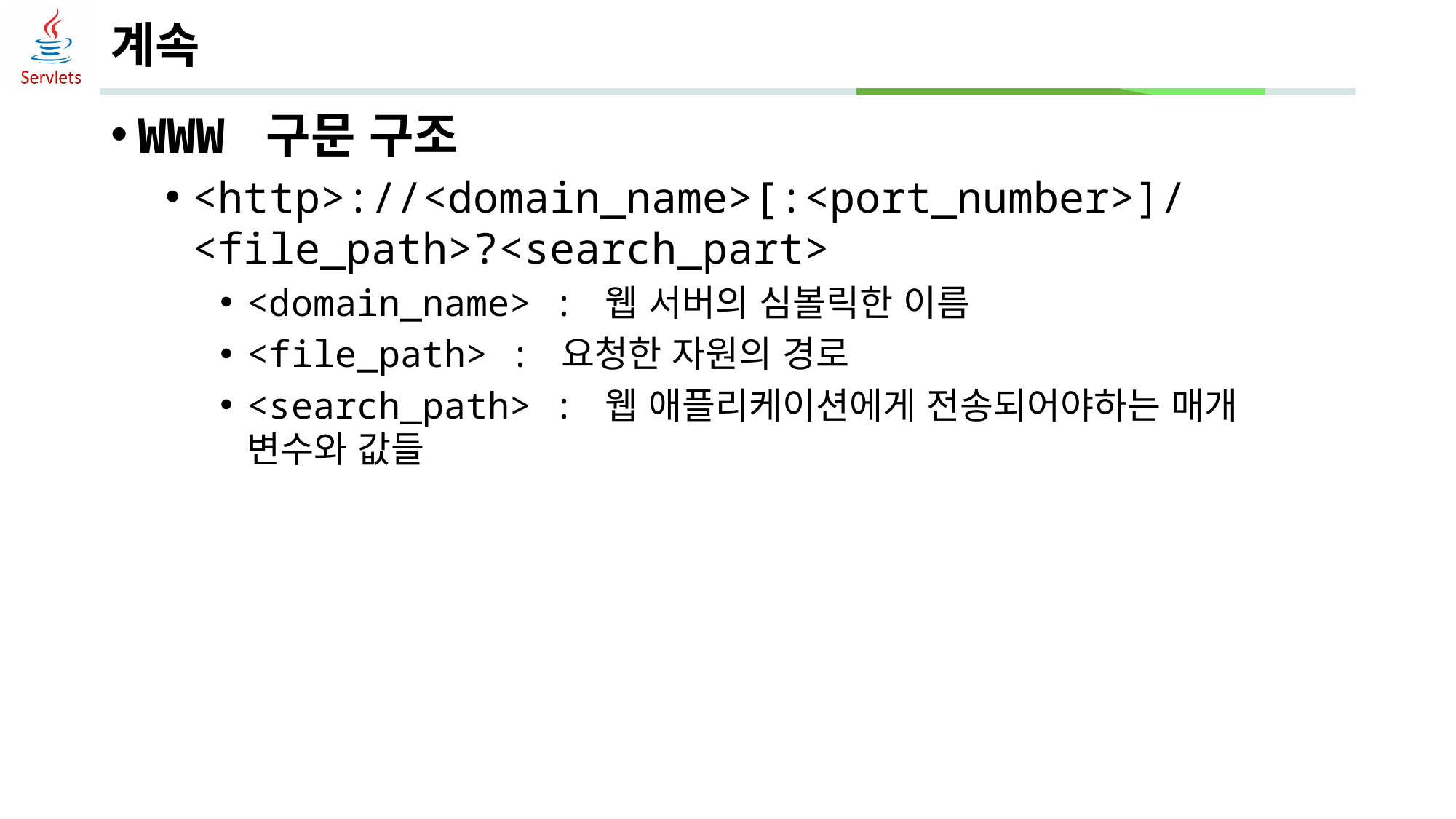

# 계속
WWW 구문 구조
<http>://<domain_name>[:<port_number>]/<file_path>?<search_part>
<domain_name> : 웹 서버의 심볼릭한 이름
<file_path> : 요청한 자원의 경로
<search_path> : 웹 애플리케이션에게 전송되어야하는 매개 변수와 값들